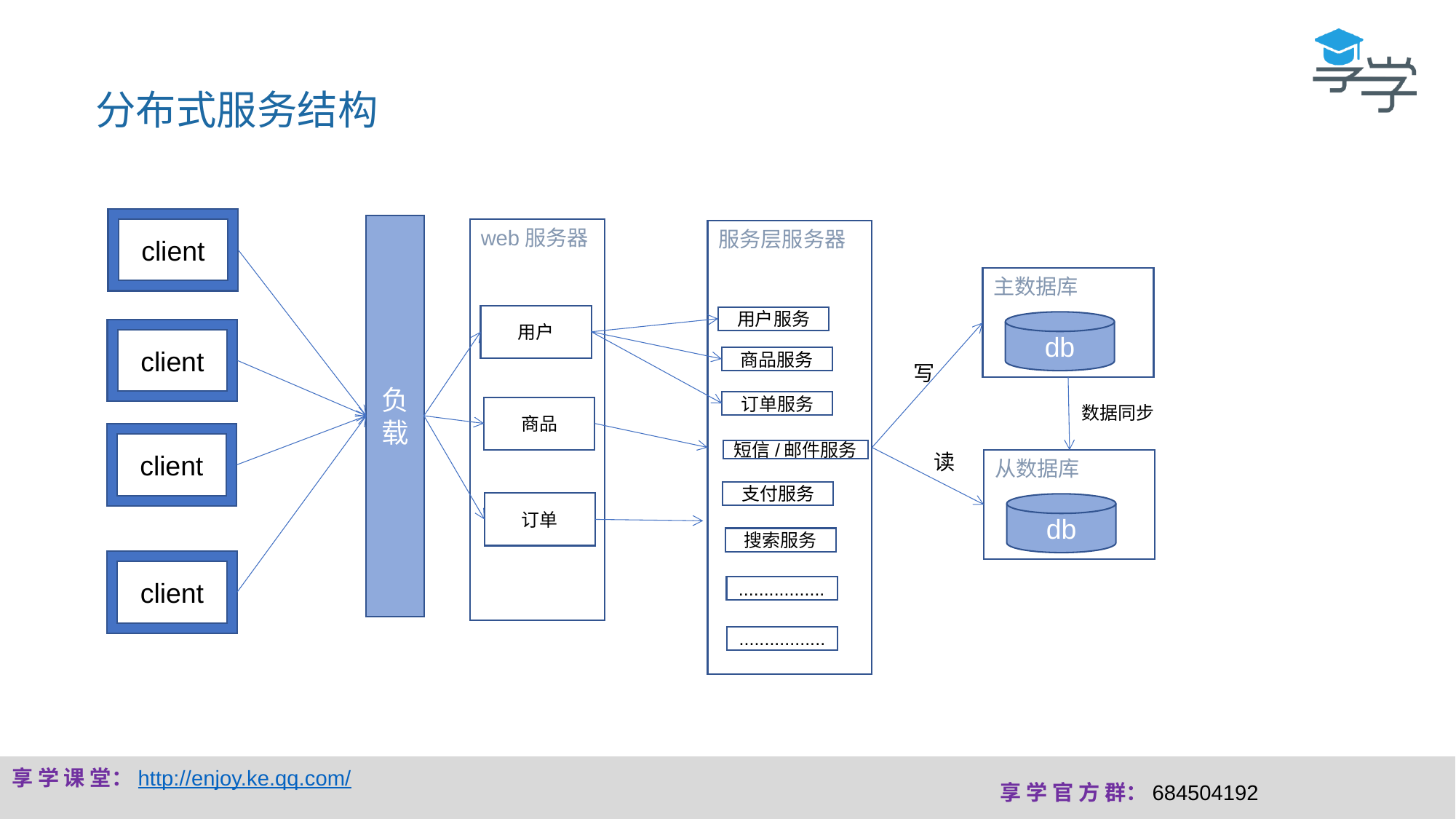

分布式服务结构
client
负载
web服务器
服务层服务器
主数据库
用户
用户服务
db
client
商品服务
写
订单服务
数据同步
商品
client
短信/邮件服务
读
从数据库
支付服务
订单
db
搜索服务
client
.................
.................